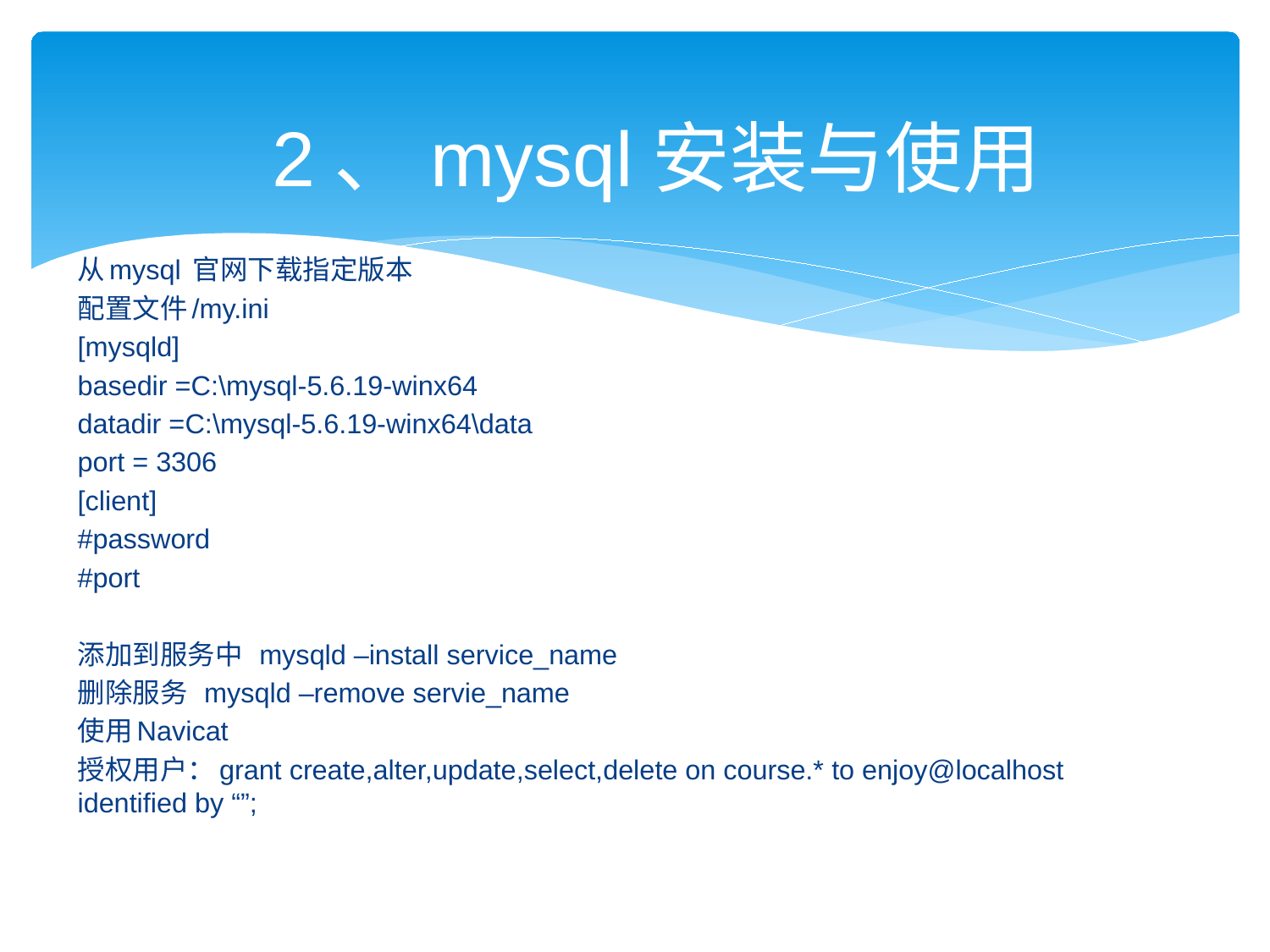

# 2、mysql安装与使用
从mysql 官网下载指定版本
配置文件/my.ini
[mysqld]
basedir =C:\mysql-5.6.19-winx64
datadir =C:\mysql-5.6.19-winx64\data
port = 3306
[client]
#password
#port

添加到服务中  mysqld –install service_name
删除服务  mysqld –remove servie_name
使用Navicat
授权用户：grant create,alter,update,select,delete on course.* to enjoy@localhost identified by “”;